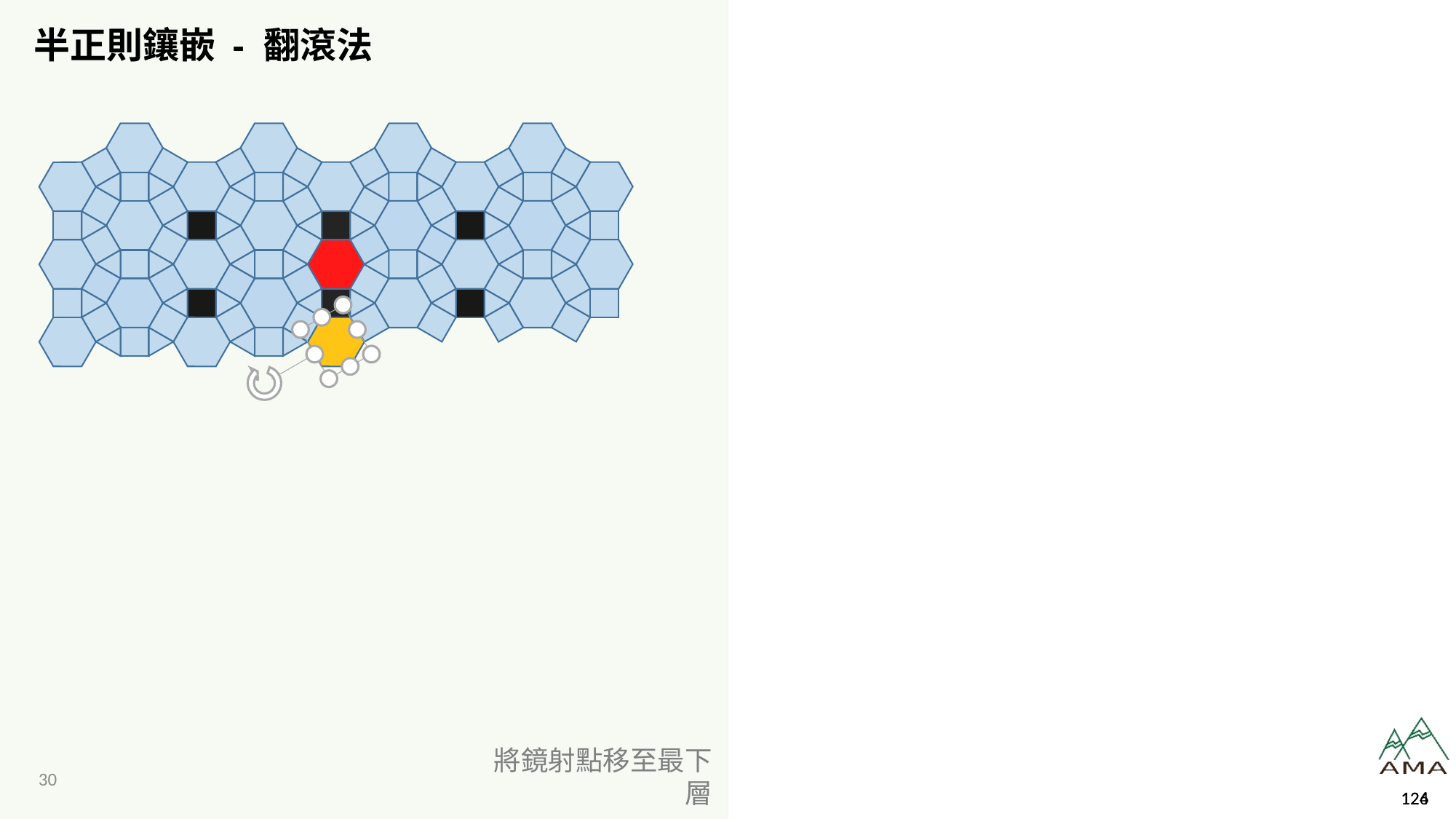

# 半正則鑲嵌 - 翻滾法

將鏡射點移至最下層
124
126